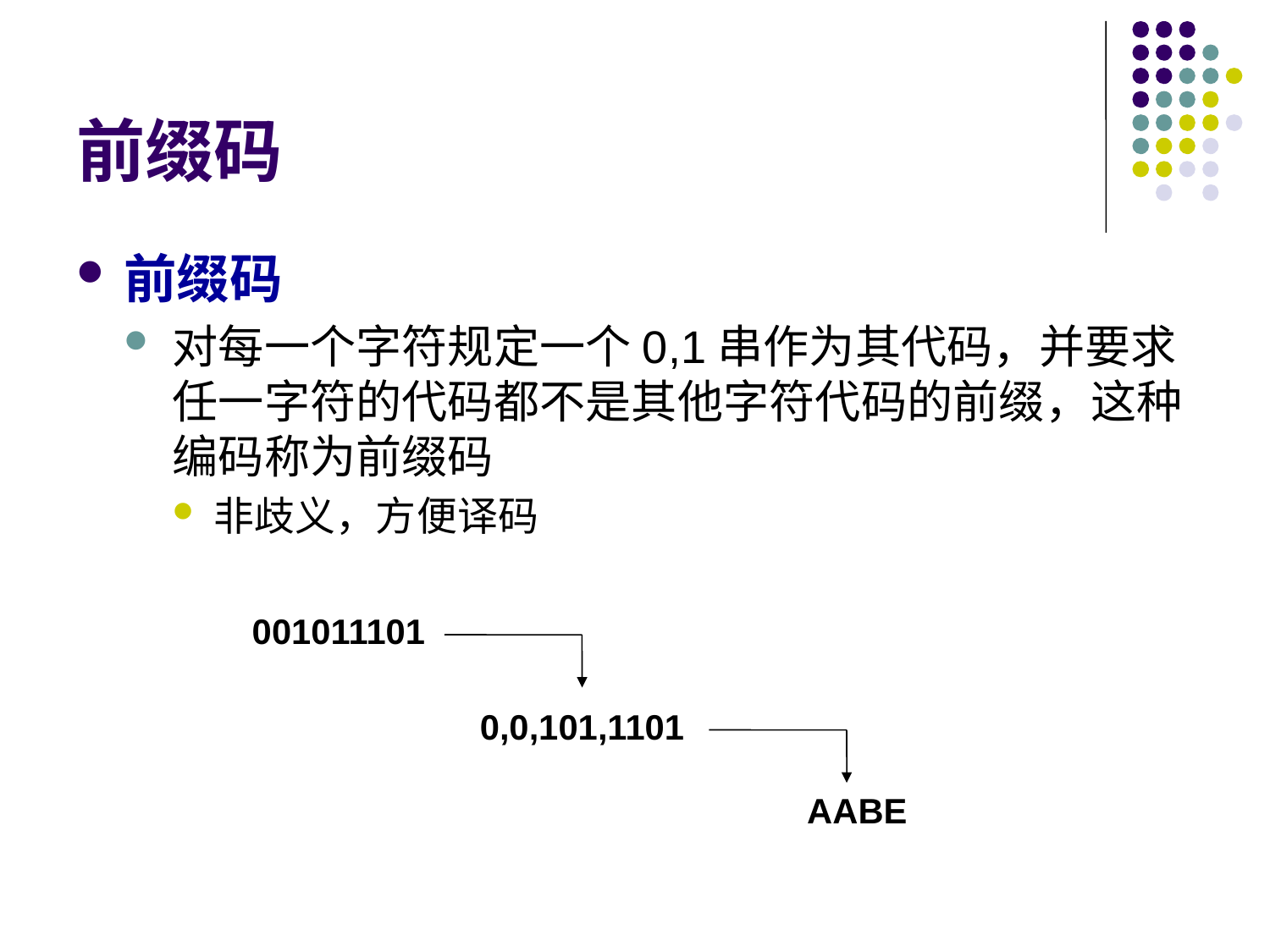

# 前缀码
前缀码
对每一个字符规定一个0,1串作为其代码，并要求任一字符的代码都不是其他字符代码的前缀，这种编码称为前缀码
非歧义，方便译码
001011101

0,0,101,1101

AABE